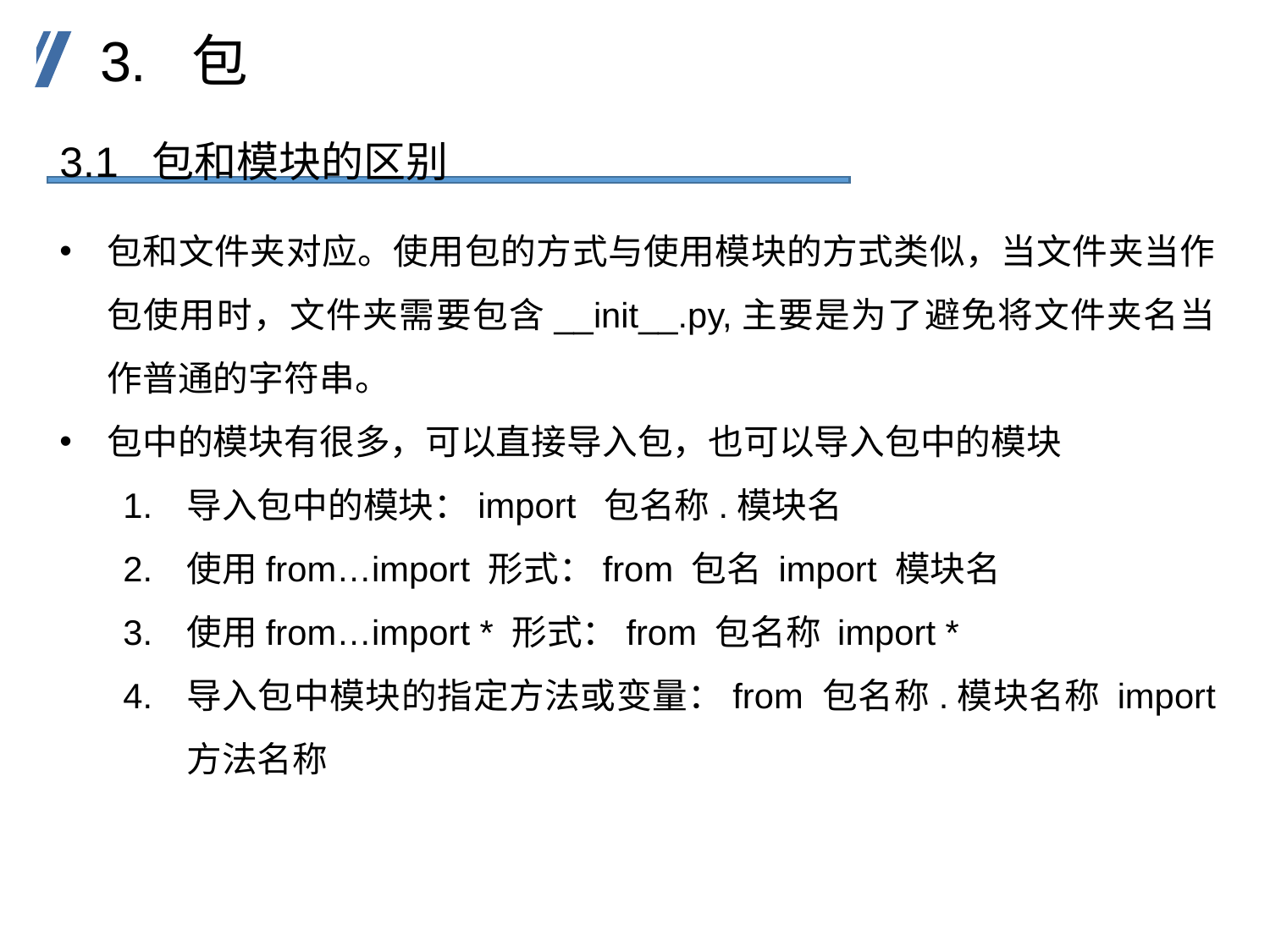

3.  包
3.1  包和模块的区别

包和文件夹对应。使用包的方式与使用模块的方式类似，当文件夹当作包使用时，文件夹需要包含__init__.py,主要是为了避免将文件夹名当作普通的字符串。
包中的模块有很多，可以直接导入包，也可以导入包中的模块
导入包中的模块：import  包名称.模块名
使用from…import 形式：from 包名 import 模块名
使用from…import * 形式：from 包名称 import *
导入包中模块的指定方法或变量：from 包名称.模块名称 import 方法名称